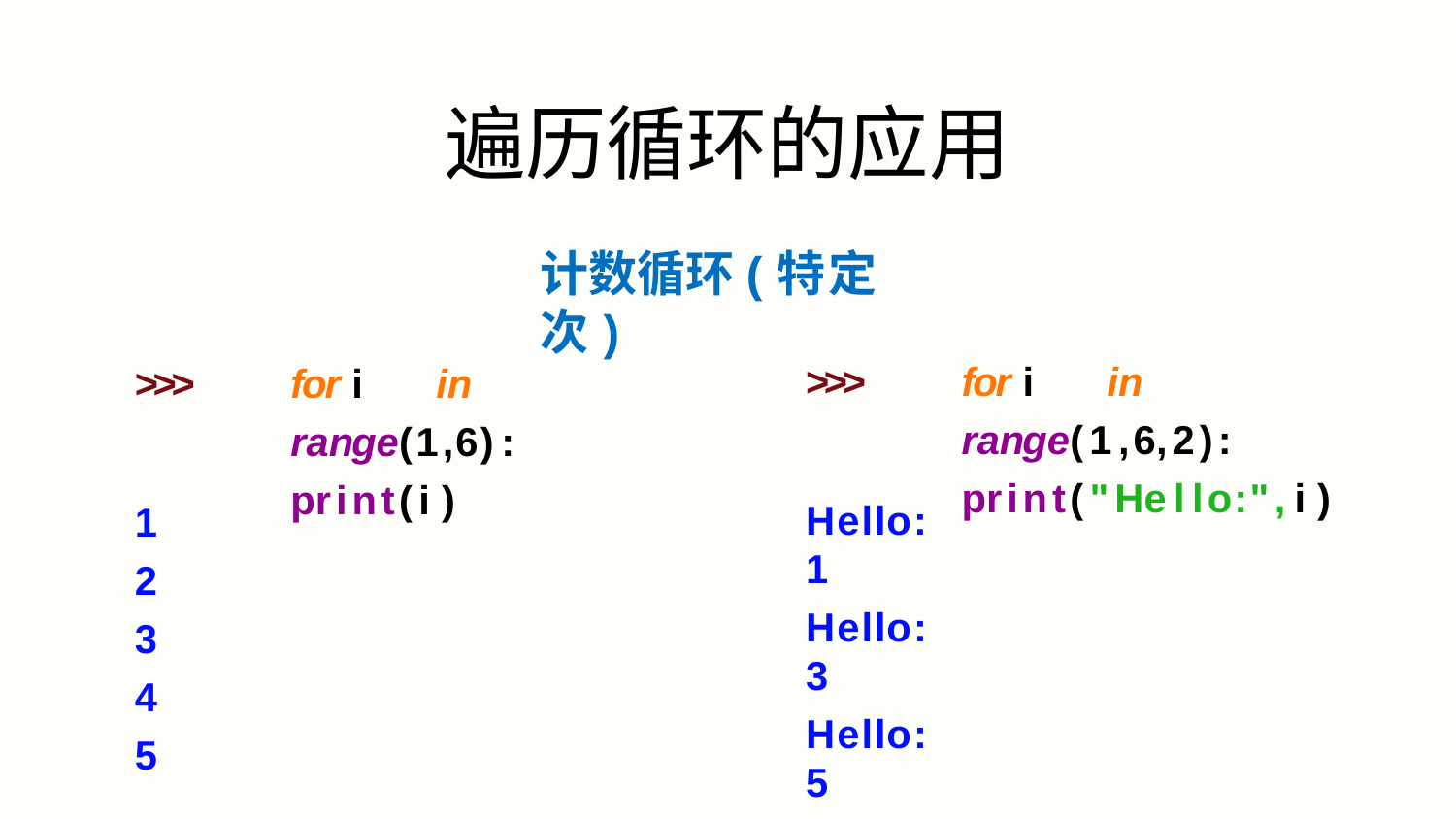

# 遍历循环的应用
计数循环(特定次)

>>>	for i	in range(1,6,2): print("Hello:",i)
>>>	for i	in range(1,6): print(i)
Hello:	1
Hello:	3
Hello:	5
1
2
3
4
5